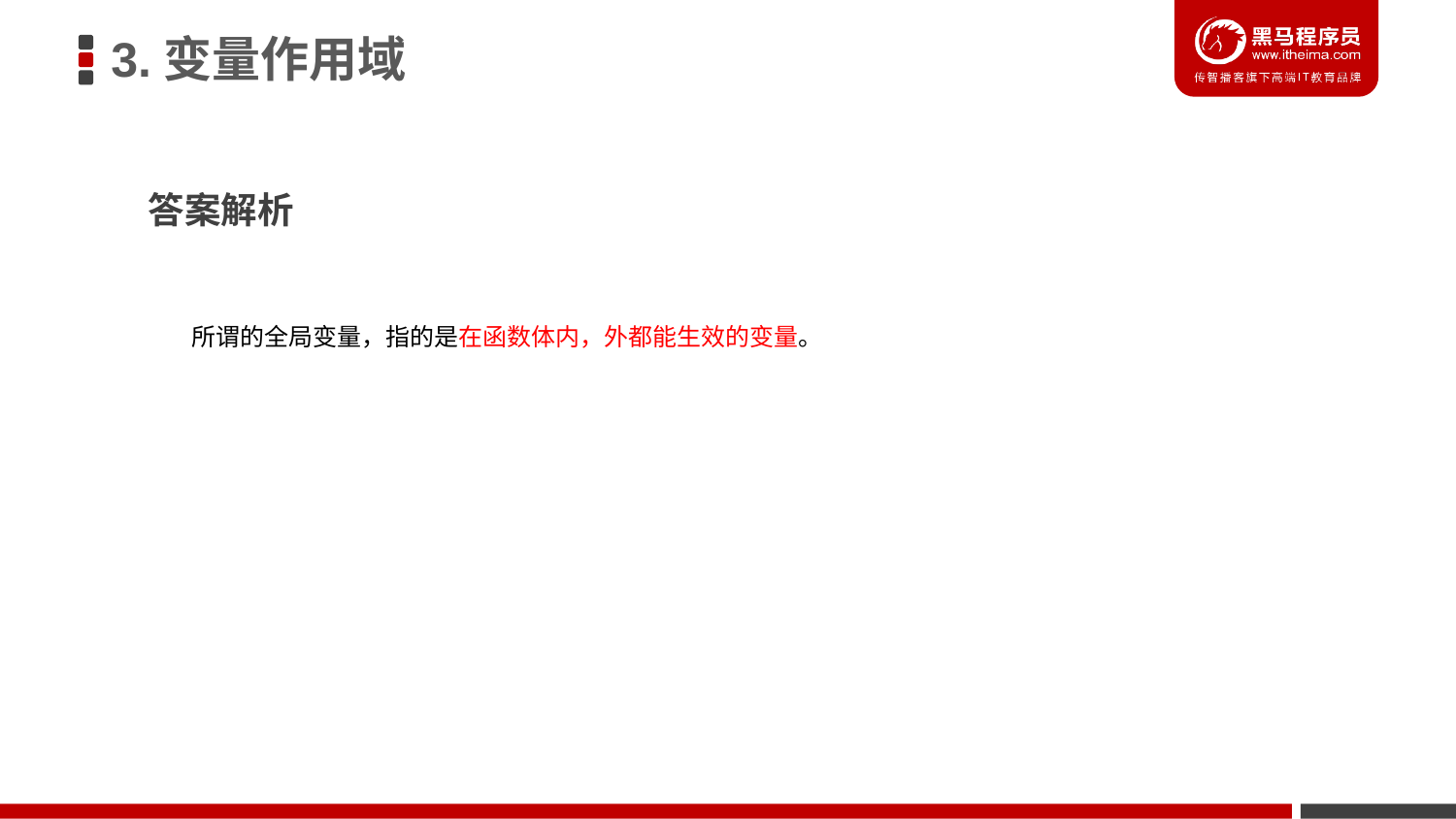

3.变量作用域
答案解析
所谓的全局变量，指的是在函数体内，外都能生效的变量。